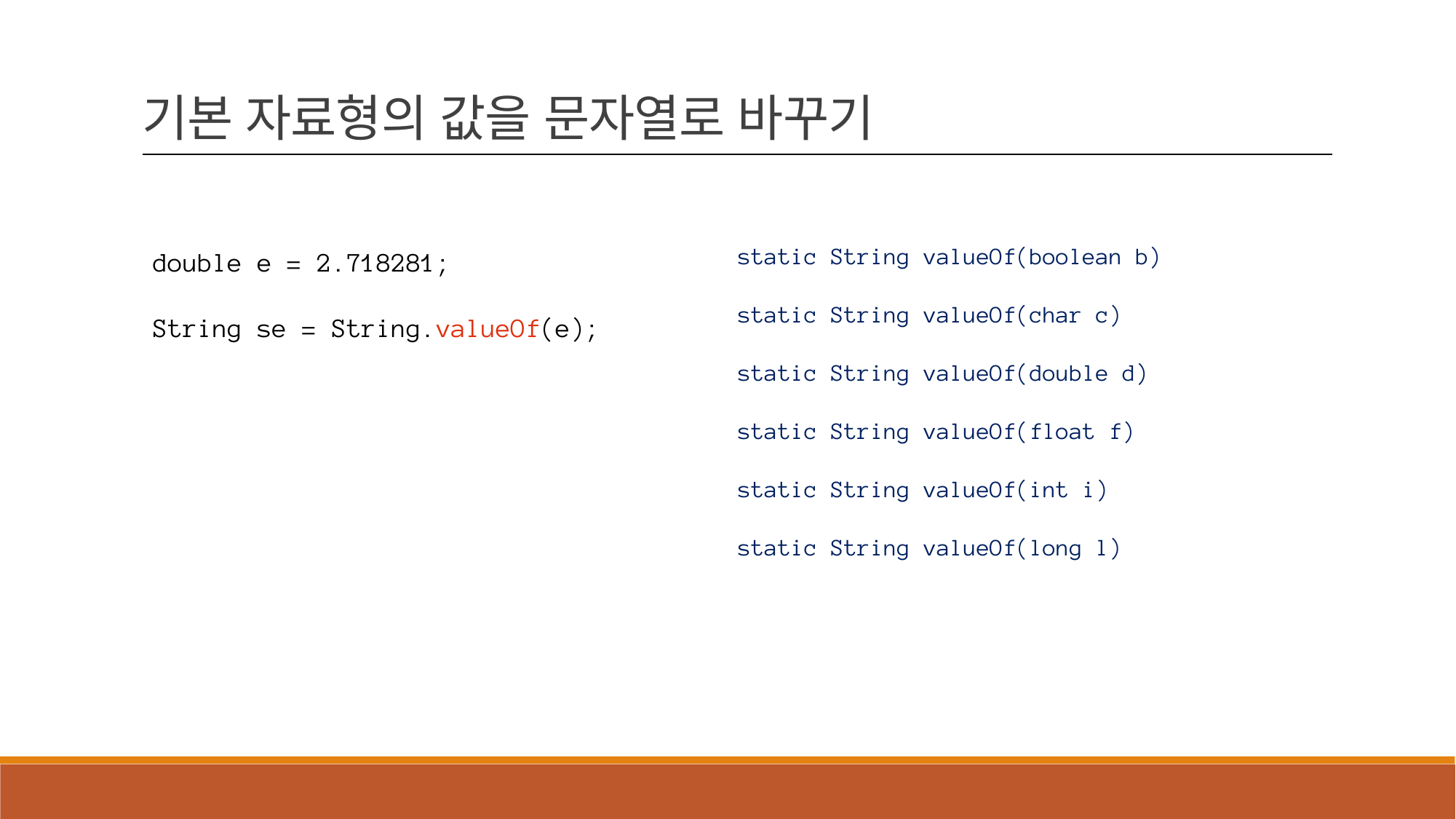

기본 자료형의 값을 문자열로 바꾸기
double e = 2.718281;
String se = String.valueOf(e);
static String valueOf(boolean b)
static String valueOf(char c)
static String valueOf(double d)
static String valueOf(float f)
static String valueOf(int i)
static String valueOf(long l)